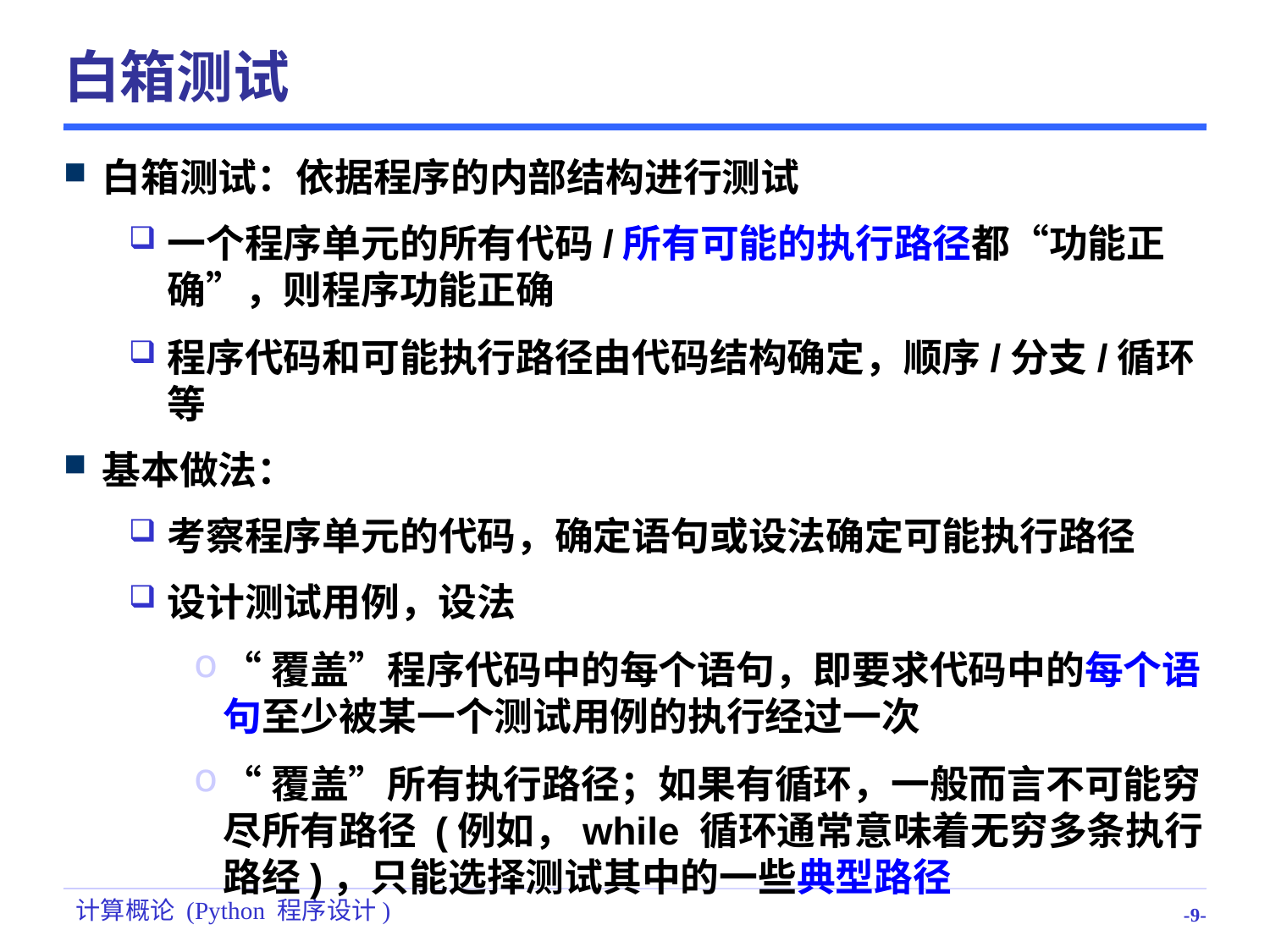

# 白箱测试
白箱测试：依据程序的内部结构进行测试
一个程序单元的所有代码/所有可能的执行路径都“功能正确”，则程序功能正确
程序代码和可能执行路径由代码结构确定，顺序/分支/循环等
基本做法：
考察程序单元的代码，确定语句或设法确定可能执行路径
设计测试用例，设法
“覆盖”程序代码中的每个语句，即要求代码中的每个语句至少被某一个测试用例的执行经过一次
“覆盖”所有执行路径；如果有循环，一般而言不可能穷尽所有路径 (例如，while 循环通常意味着无穷多条执行路经)，只能选择测试其中的一些典型路径